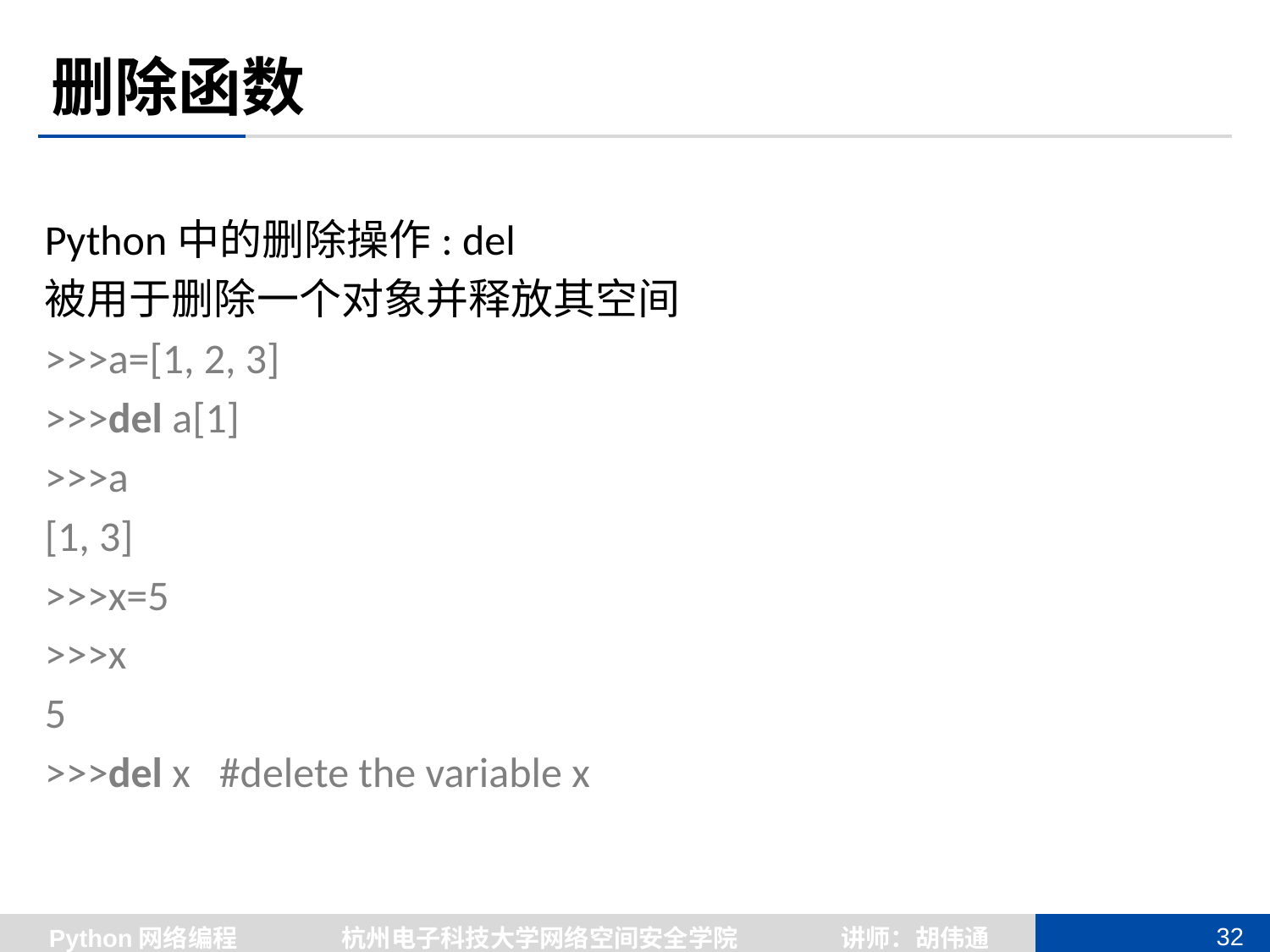

# 删除函数
Python中的删除操作: del
被用于删除一个对象并释放其空间
>>>a=[1, 2, 3]
>>>del a[1]
>>>a
[1, 3]
>>>x=5
>>>x
5
>>>del x   #delete the variable x